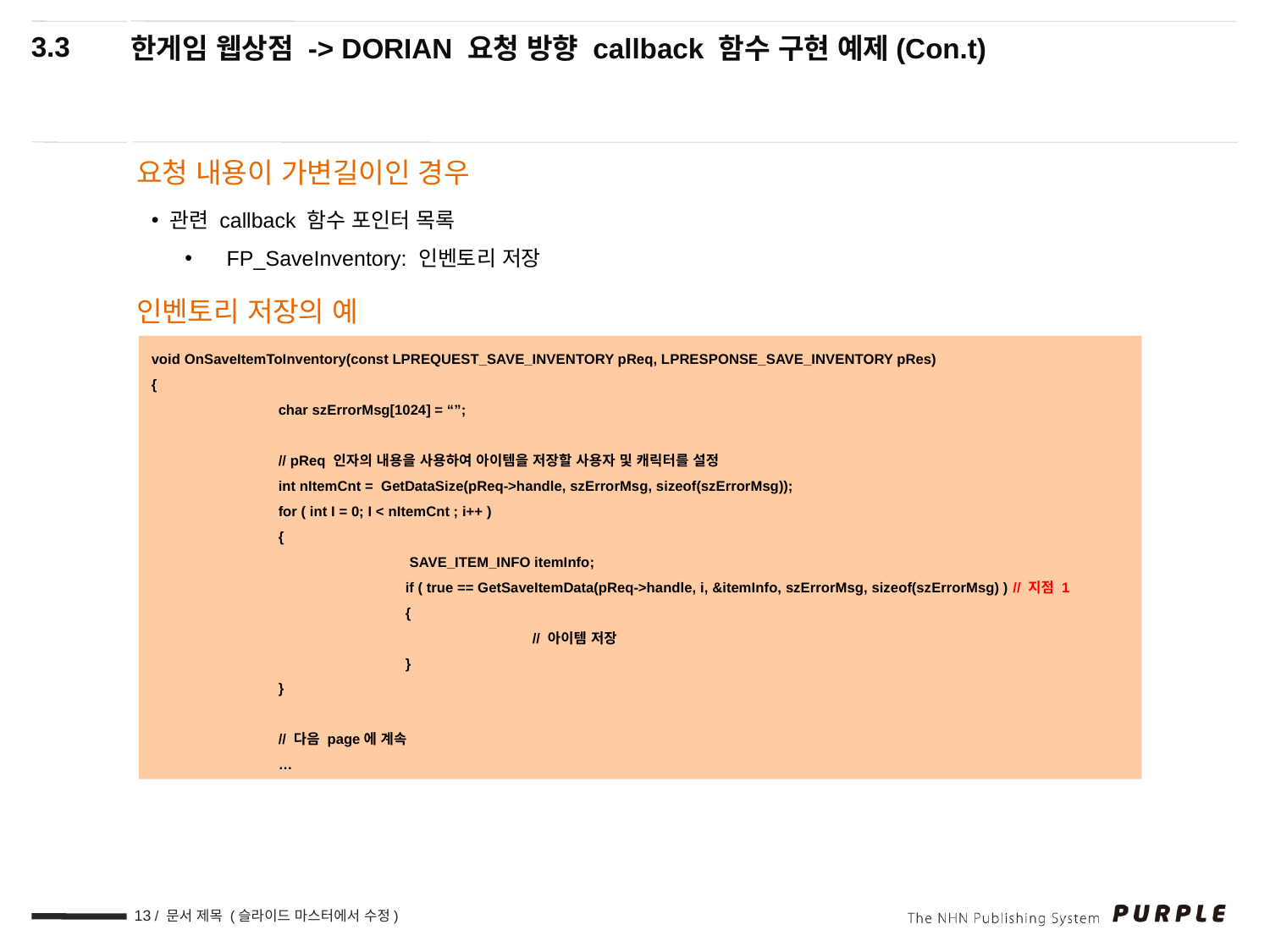

3.3
한게임 웹상점 -> DORIAN 요청 방향 callback 함수 구현 예제(Con.t)
요청 내용이 가변길이인 경우
 관련 callback 함수 포인터 목록
  FP_SaveInventory: 인벤토리 저장
인벤토리 저장의 예
void OnSaveItemToInventory(const LPREQUEST_SAVE_INVENTORY pReq, LPRESPONSE_SAVE_INVENTORY pRes)
{
	char szErrorMsg[1024] = “”;

	// pReq 인자의 내용을 사용하여 아이템을 저장할 사용자 및 캐릭터를 설정
	int nItemCnt =  GetDataSize(pReq->handle, szErrorMsg, sizeof(szErrorMsg));
for ( int I = 0; I < nItemCnt ; i++ )
{
	 SAVE_ITEM_INFO itemInfo;
	if ( true == GetSaveItemData(pReq->handle, i, &itemInfo, szErrorMsg, sizeof(szErrorMsg) ) // 지점 1
	{
		// 아이템 저장
	}
}

// 다음 page에 계속
…